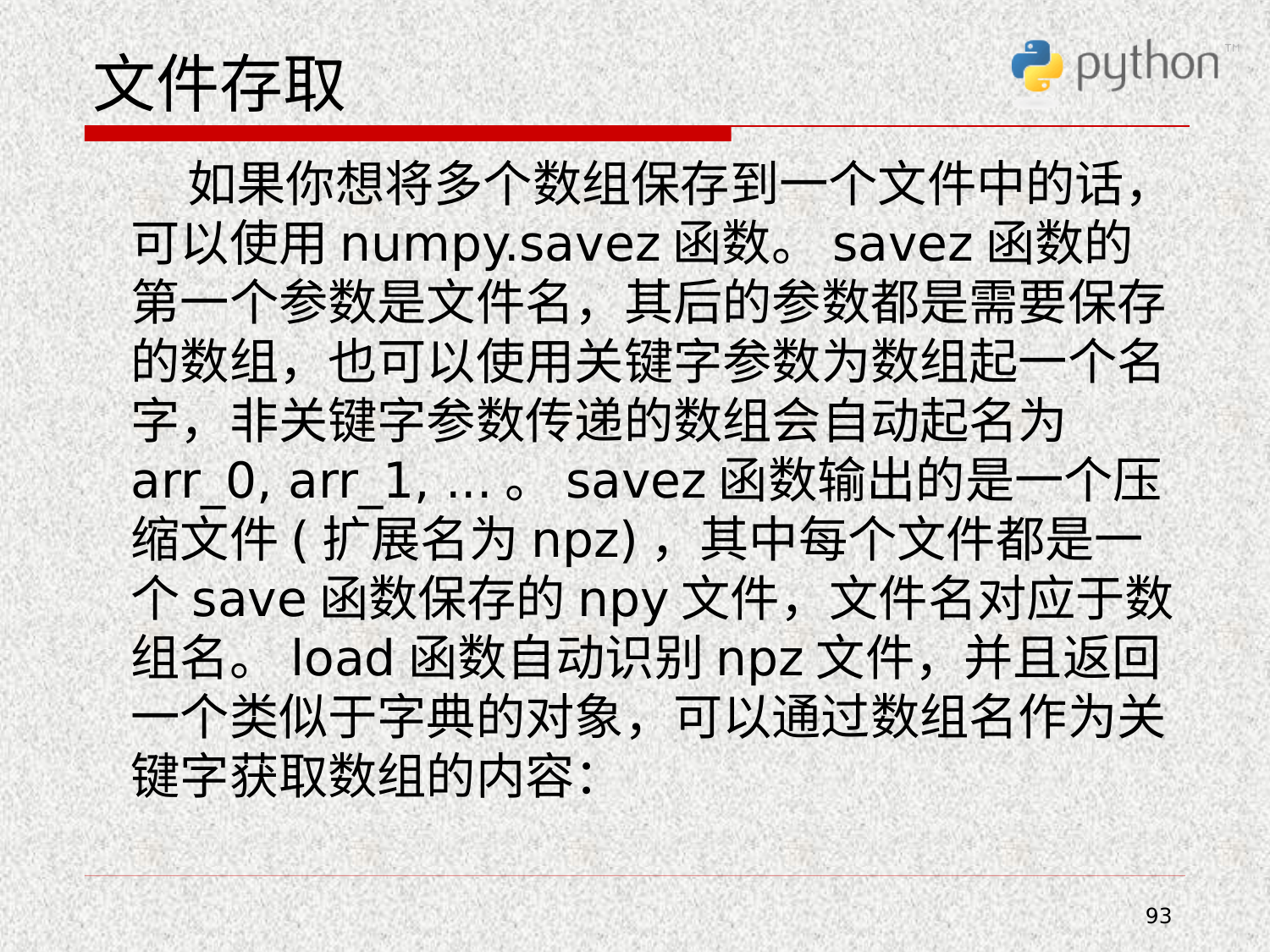

# 文件存取
          如果你想将多个数组保存到一个文件中的话，可以使用numpy.savez函数。savez函数的第一个参数是文件名，其后的参数都是需要保存的数组，也可以使用关键字参数为数组起一个名字，非关键字参数传递的数组会自动起名为arr_0, arr_1, ...。savez函数输出的是一个压缩文件(扩展名为npz)，其中每个文件都是一个save函数保存的npy文件，文件名对应于数组名。load函数自动识别npz文件，并且返回一个类似于字典的对象，可以通过数组名作为关键字获取数组的内容：

93